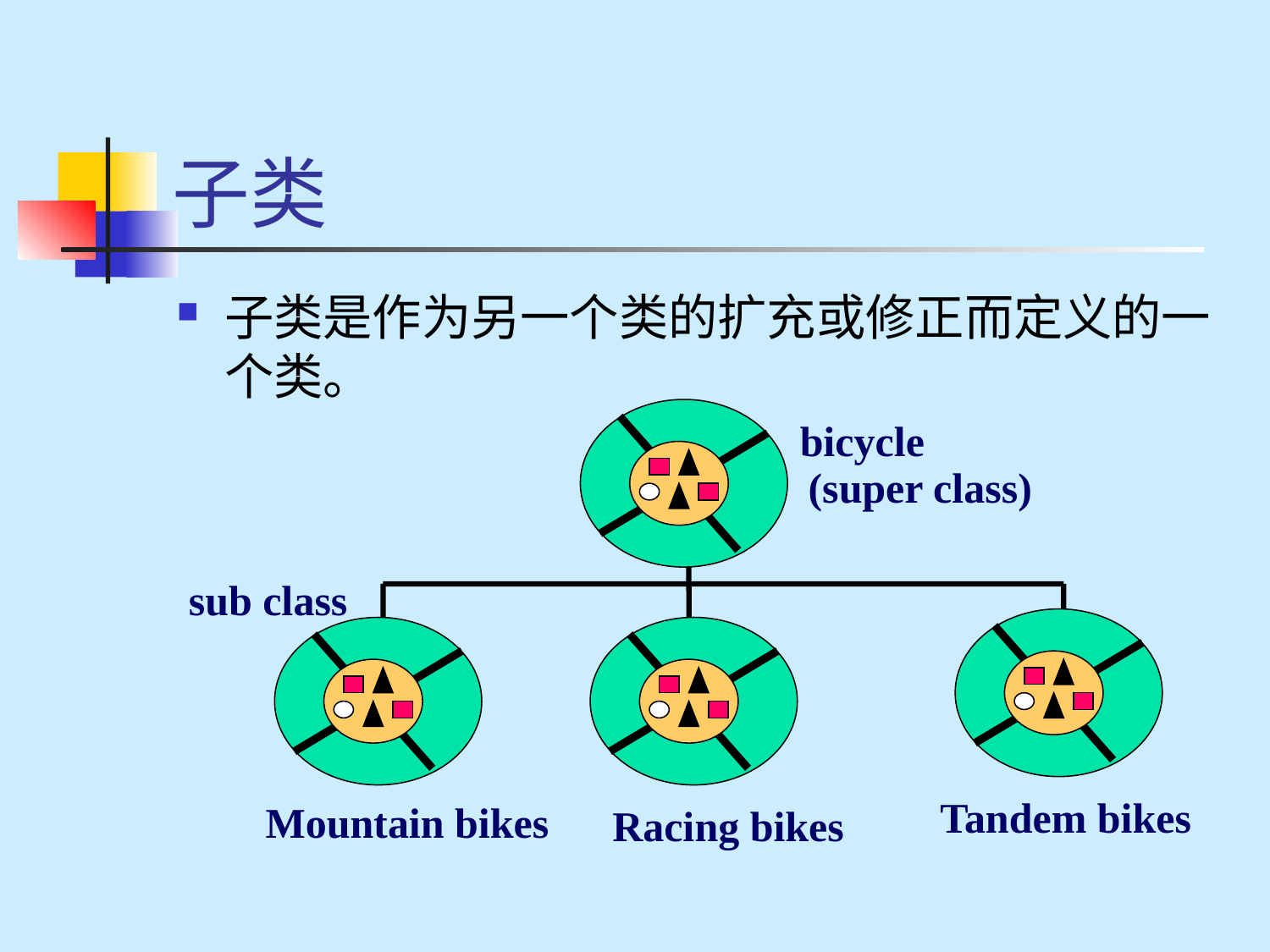

# 子类
子类是作为另一个类的扩充或修正而定义的一个类。

bicycle
(super class)
sub class

Tandem bikes
Mountain bikes
Racing bikes
5